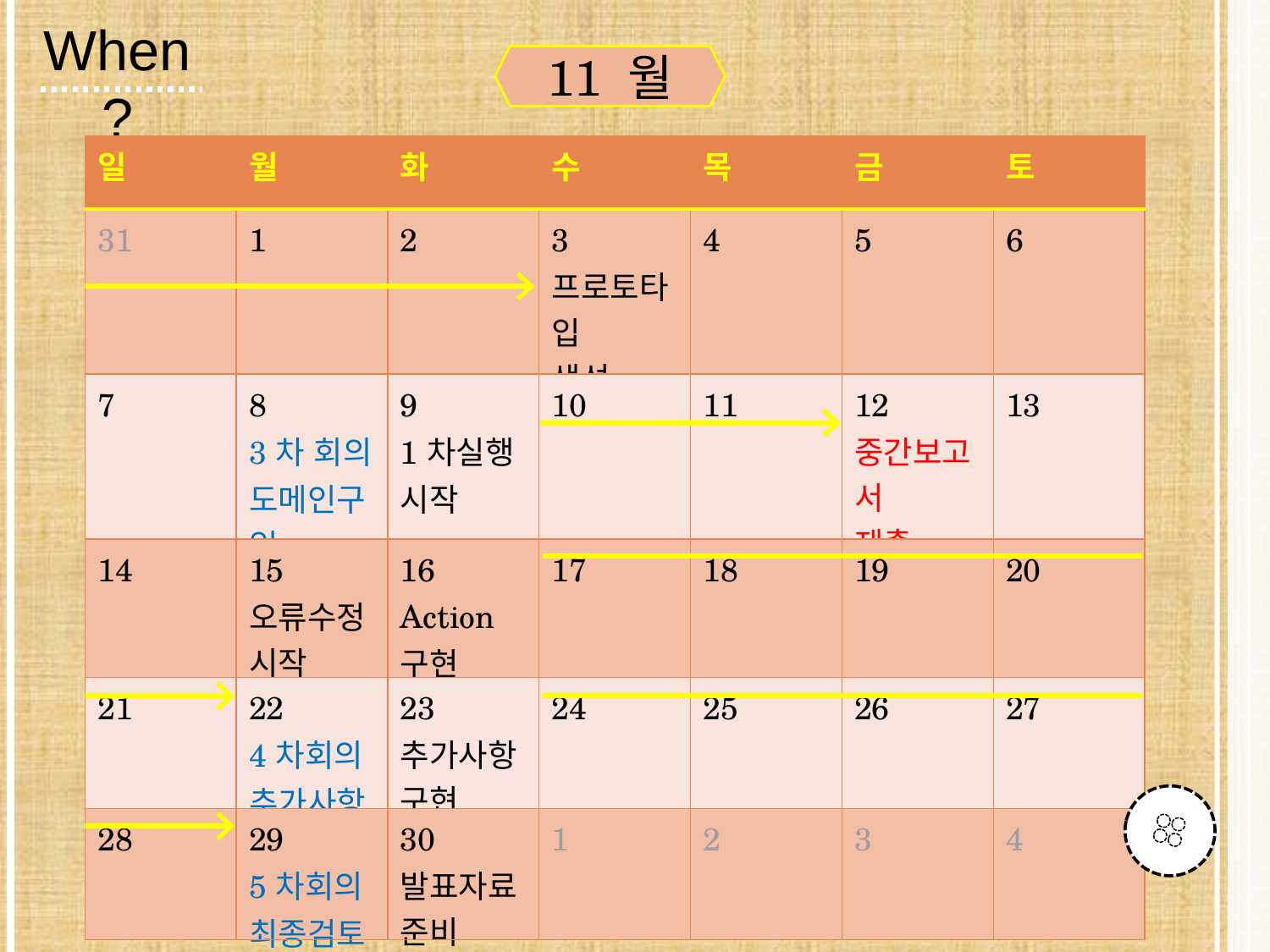

When?
11 월
| 일 | 월 | 화 | 수 | 목 | 금 | 토 |
| --- | --- | --- | --- | --- | --- | --- |
| 31 | 1 | 2 | 3 프로토타입 생성 | 4 | 5 | 6 |
| 7 | 8 3차 회의 도메인구입 | 9 1차실행 시작 | 10 | 11 | 12 중간보고서 제출 | 13 |
| 14 | 15 오류수정 시작 | 16 Action 구현 | 17 | 18 | 19 | 20 |
| 21 | 22 4차회의 추가사항 | 23 추가사항 구현 | 24 | 25 | 26 | 27 |
| 28 | 29 5차회의 최종검토 | 30 발표자료 준비 | 1 | 2 | 3 | 4 |